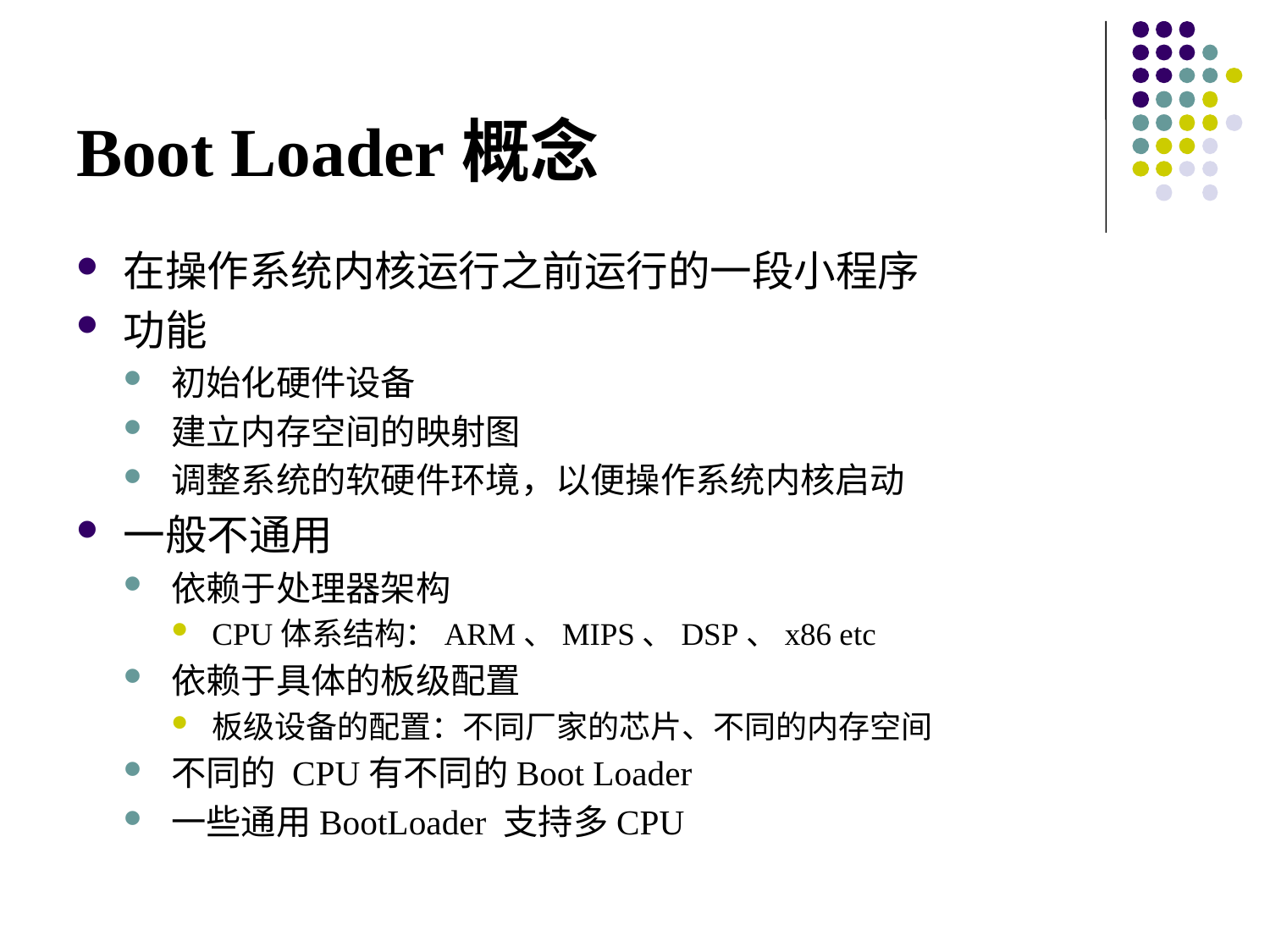

# Boot Loader概念
在操作系统内核运行之前运行的一段小程序
功能
初始化硬件设备
建立内存空间的映射图
调整系统的软硬件环境，以便操作系统内核启动
一般不通用
依赖于处理器架构
CPU体系结构：ARM、MIPS、DSP、x86 etc
依赖于具体的板级配置
板级设备的配置：不同厂家的芯片、不同的内存空间
不同的 CPU有不同的Boot Loader
一些通用BootLoader 支持多CPU